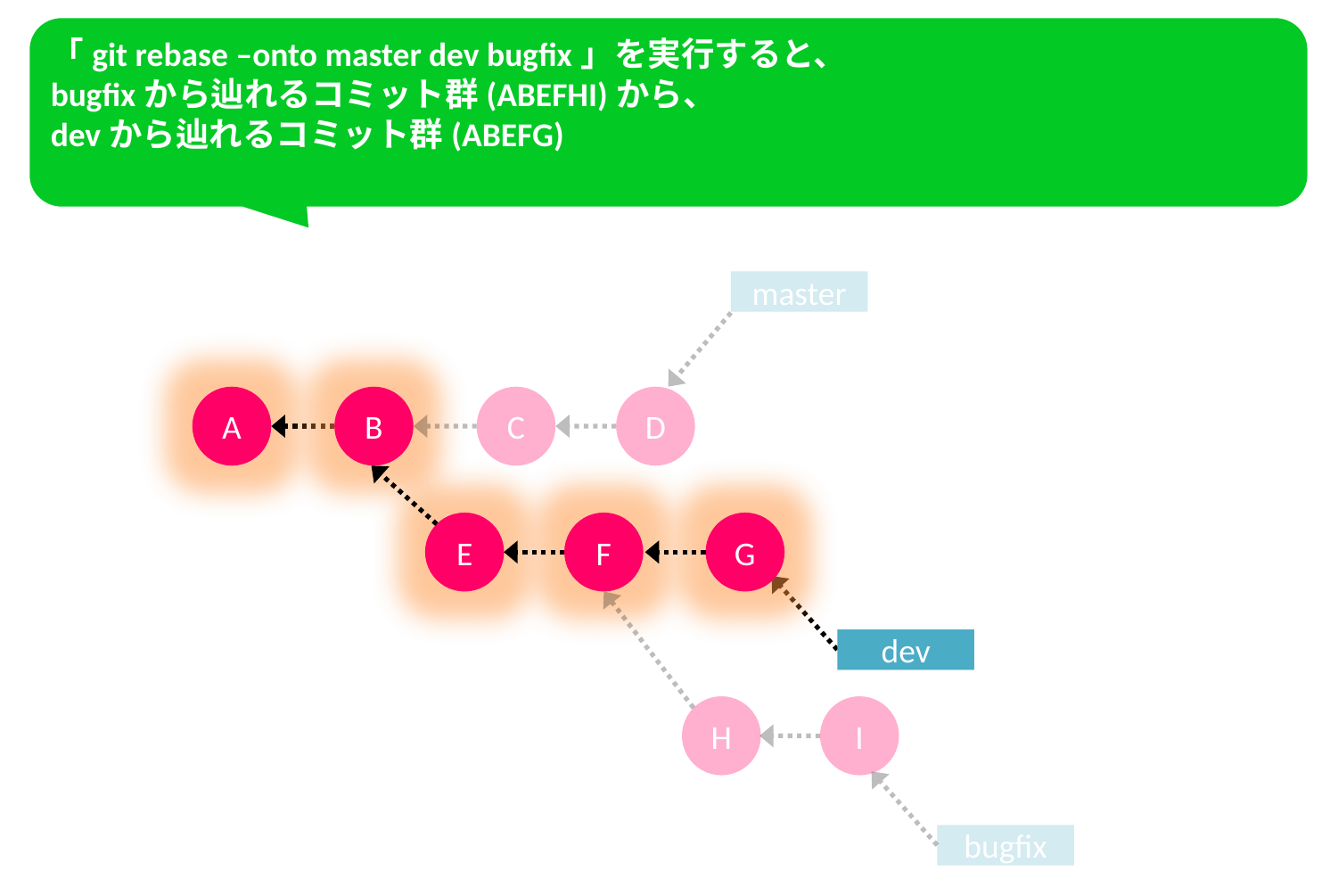

「git rebase –onto master dev bugfix」を実行すると、
bugfixから辿れるコミット群(ABEFHI)から、
devから辿れるコミット群(ABEFG)

master
A
B
C
D
E
F
G
dev
H
I
bugfix